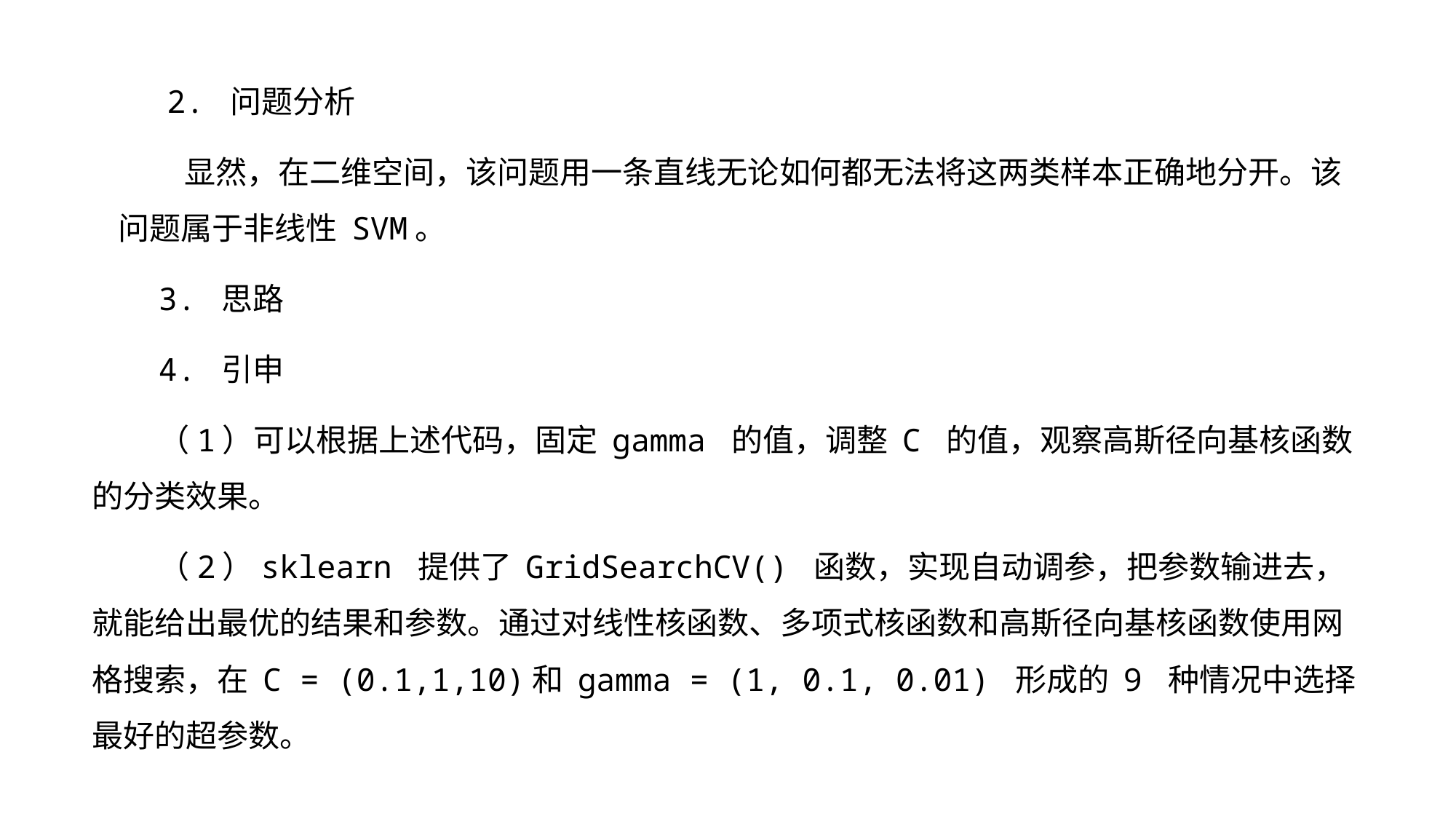

2. 问题分析
显然，在二维空间，该问题用一条直线无论如何都无法将这两类样本正确地分开。该问题属于非线性 SVM。
3. 思路
4. 引申
（1）可以根据上述代码，固定 gamma 的值，调整 C 的值，观察高斯径向基核函数的分类效果。
（2）sklearn 提供了 GridSearchCV() 函数，实现自动调参，把参数输进去，就能给出最优的结果和参数。通过对线性核函数、多项式核函数和高斯径向基核函数使用网格搜索，在 C = (0.1,1,10)和 gamma = (1, 0.1, 0.01) 形成的 9 种情况中选择最好的超参数。